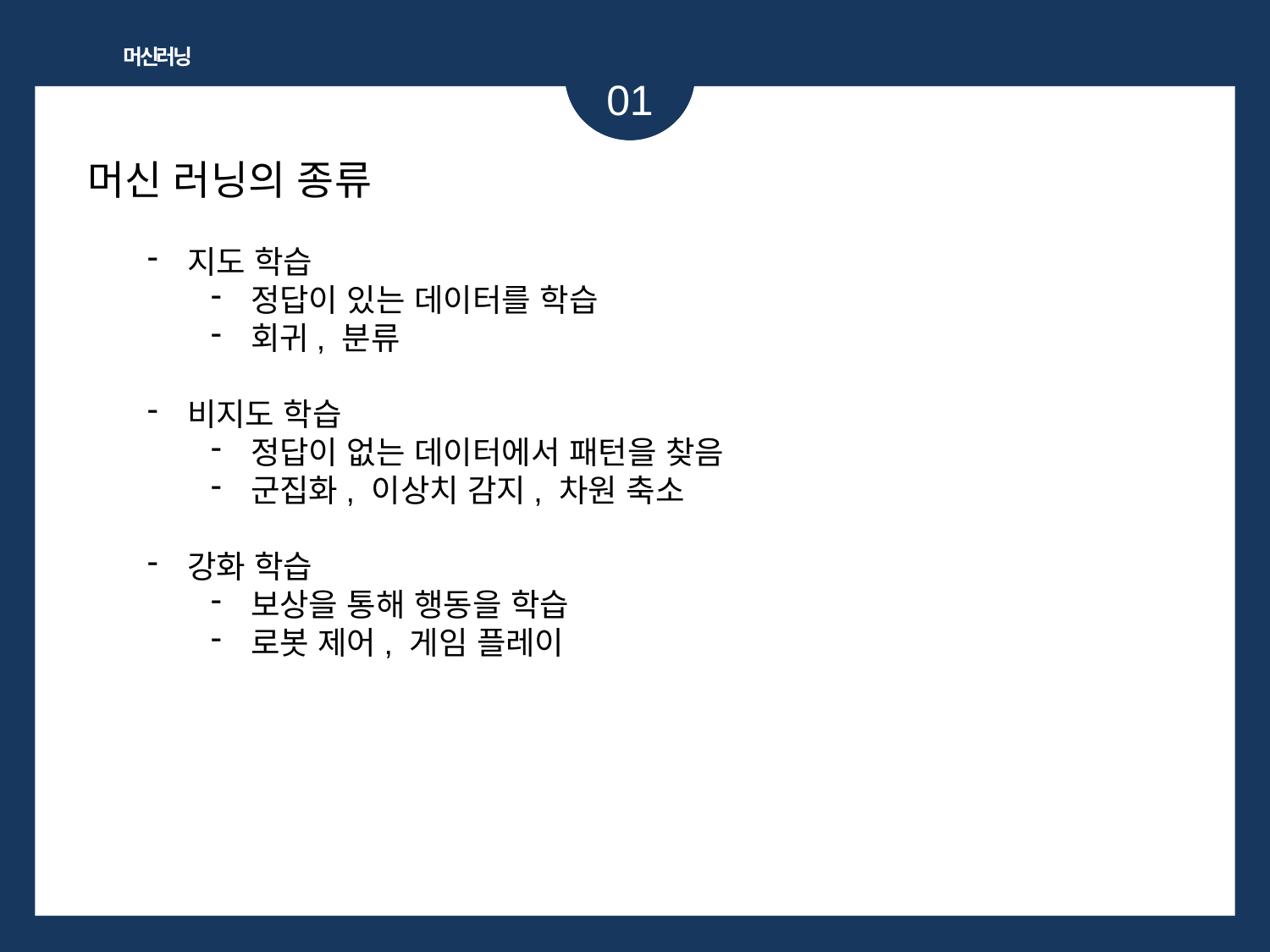

머신러닝
01
머신 러닝의 종류
지도 학습
정답이 있는 데이터를 학습
회귀, 분류

비지도 학습
정답이 없는 데이터에서 패턴을 찾음
군집화, 이상치 감지, 차원 축소

강화 학습
보상을 통해 행동을 학습
로봇 제어, 게임 플레이